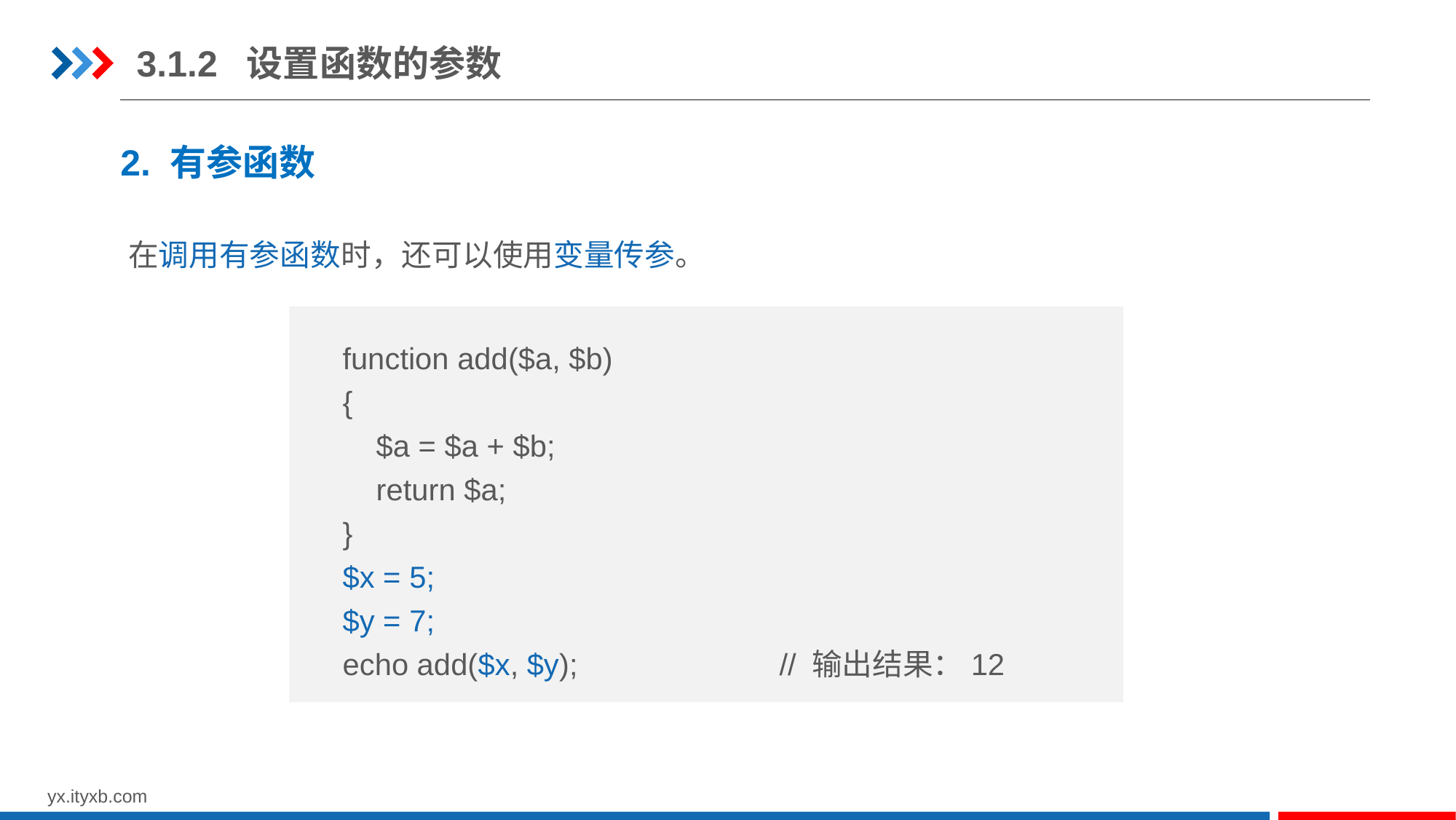

3.1.2  设置函数的参数
2. 有参函数
在调用有参函数时，还可以使用变量传参。

function add($a, $b)
{
    $a = $a + $b;
    return $a;
}
$x = 5;
$y = 7;
echo add($x, $y);		// 输出结果：12